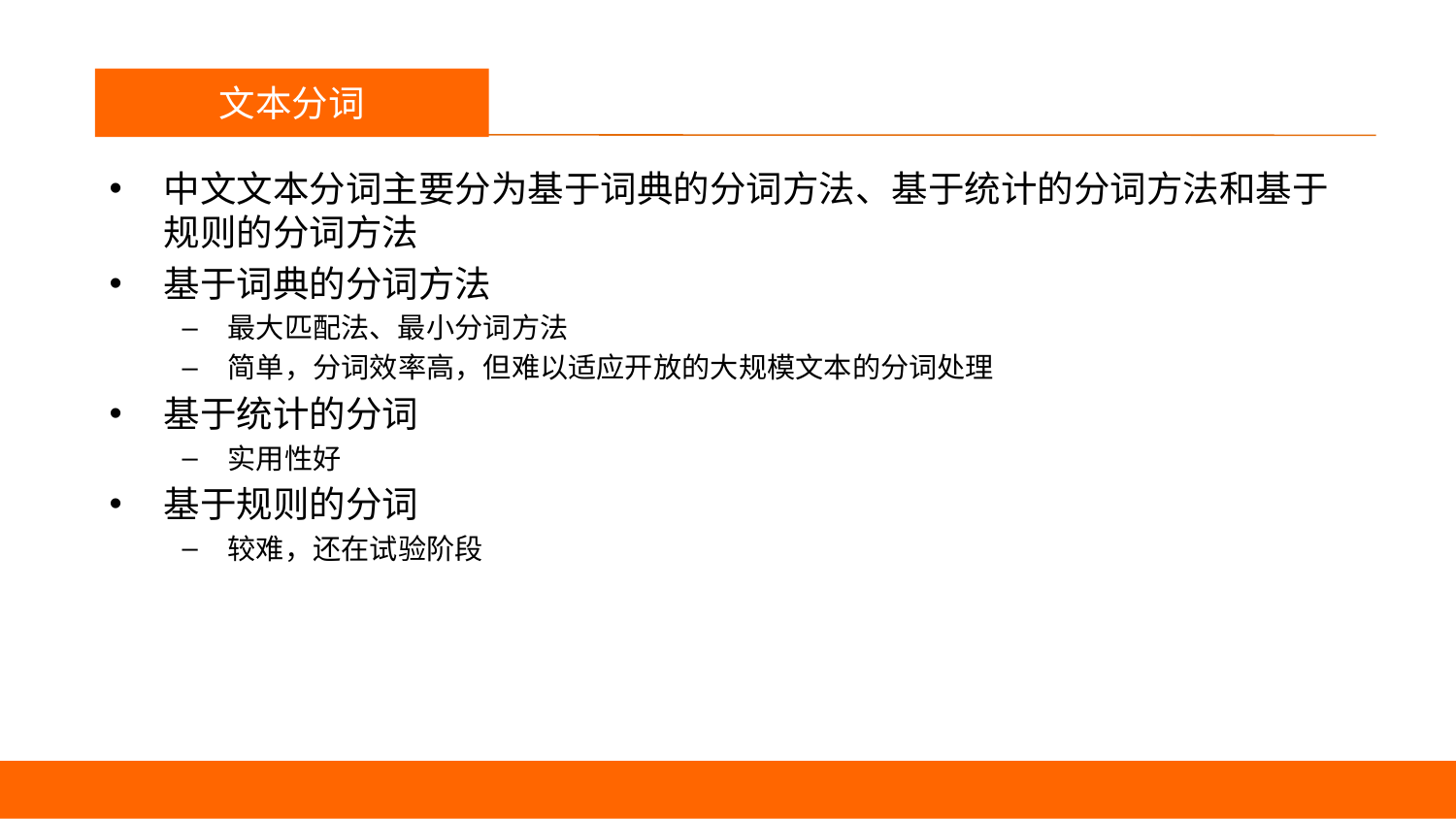

议程
文本分词

中文文本分词主要分为基于词典的分词方法、基于统计的分词方法和基于规则的分词方法
基于词典的分词方法
最大匹配法、最小分词方法
简单，分词效率高，但难以适应开放的大规模文本的分词处理
基于统计的分词
实用性好
基于规则的分词
较难，还在试验阶段